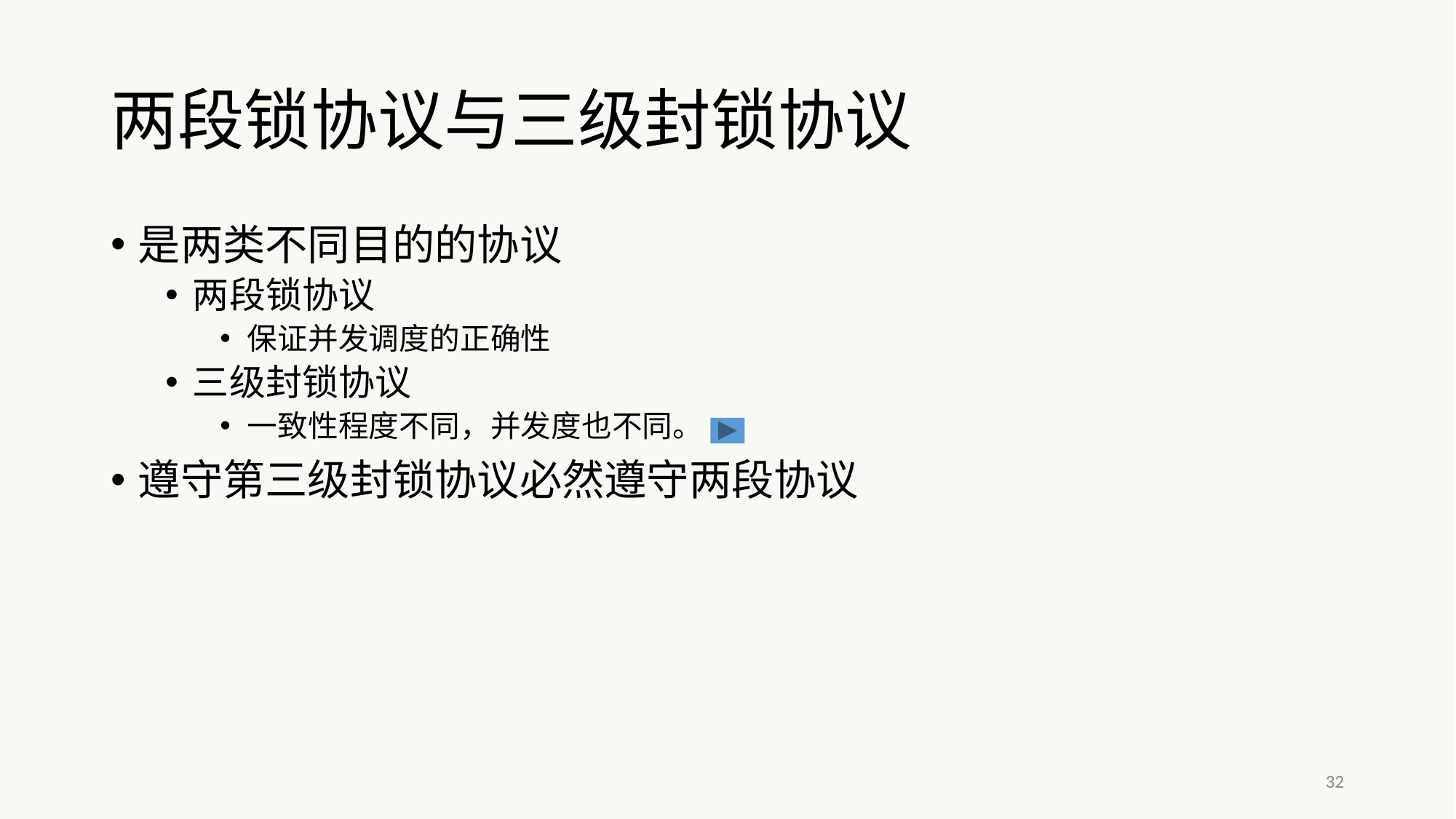

# 两段锁协议与三级封锁协议
是两类不同目的的协议
两段锁协议
保证并发调度的正确性
三级封锁协议
一致性程度不同，并发度也不同。
遵守第三级封锁协议必然遵守两段协议

32